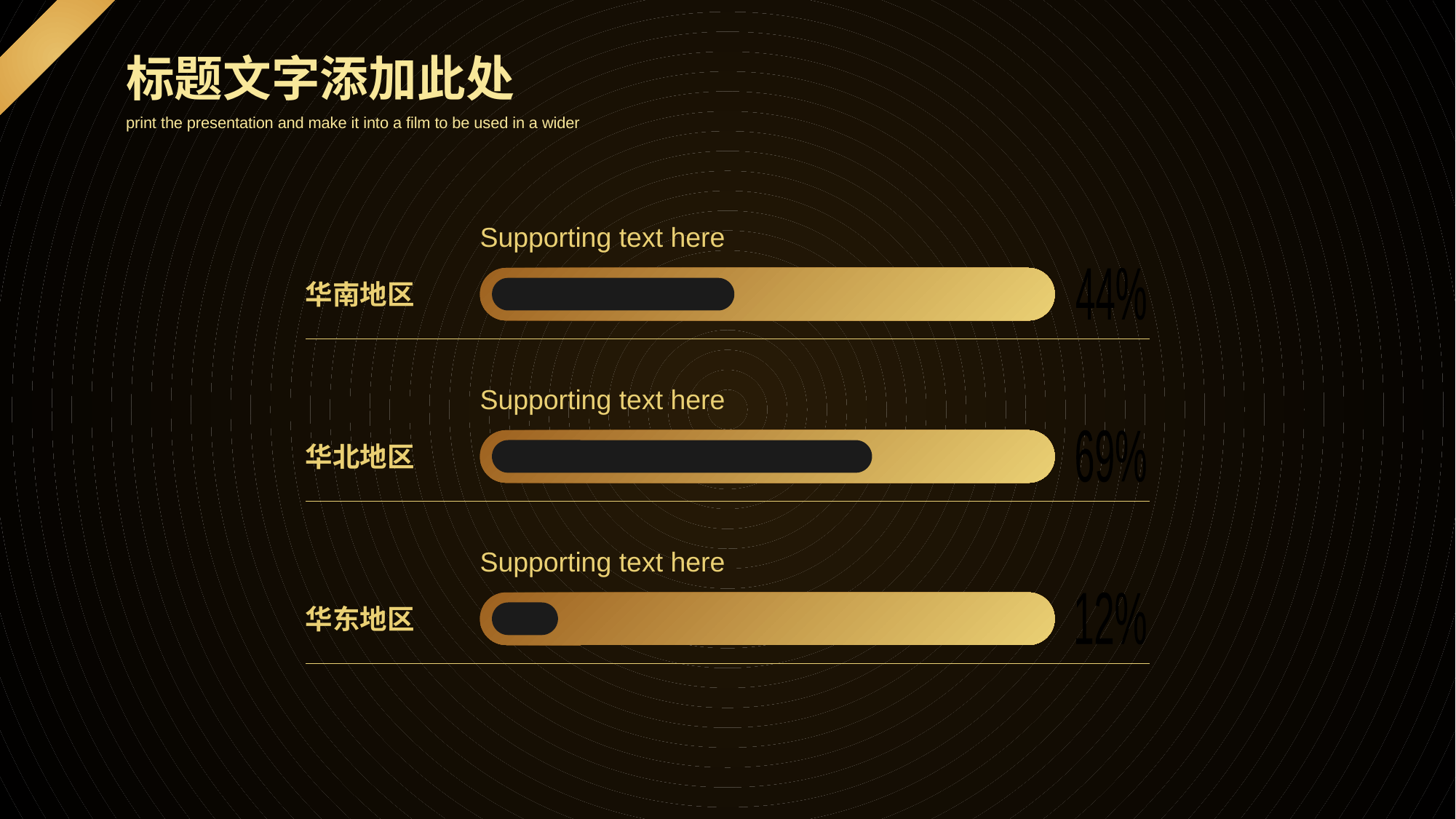

标题文字添加此处
print the presentation and make it into a film to be used in a wider
Supporting text here

44%
华南地区

Supporting text here

69%
华北地区

Supporting text here

12%
华东地区